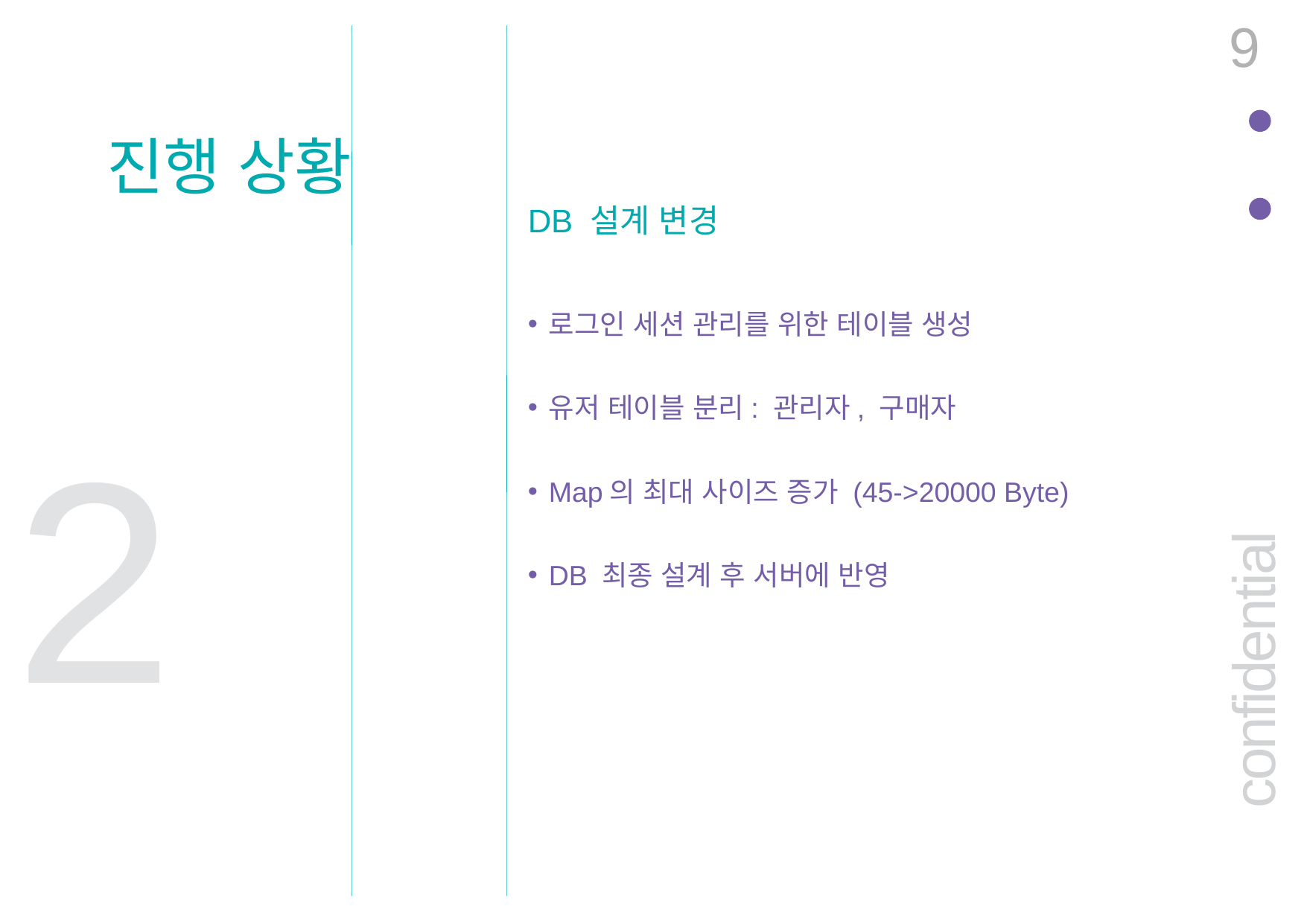

9

진행 상황

DB 설계 변경

로그인 세션 관리를 위한 테이블 생성
유저 테이블 분리: 관리자, 구매자
Map의 최대 사이즈 증가 (45->20000 Byte)
DB 최종 설계 후 서버에 반영
2
confidential